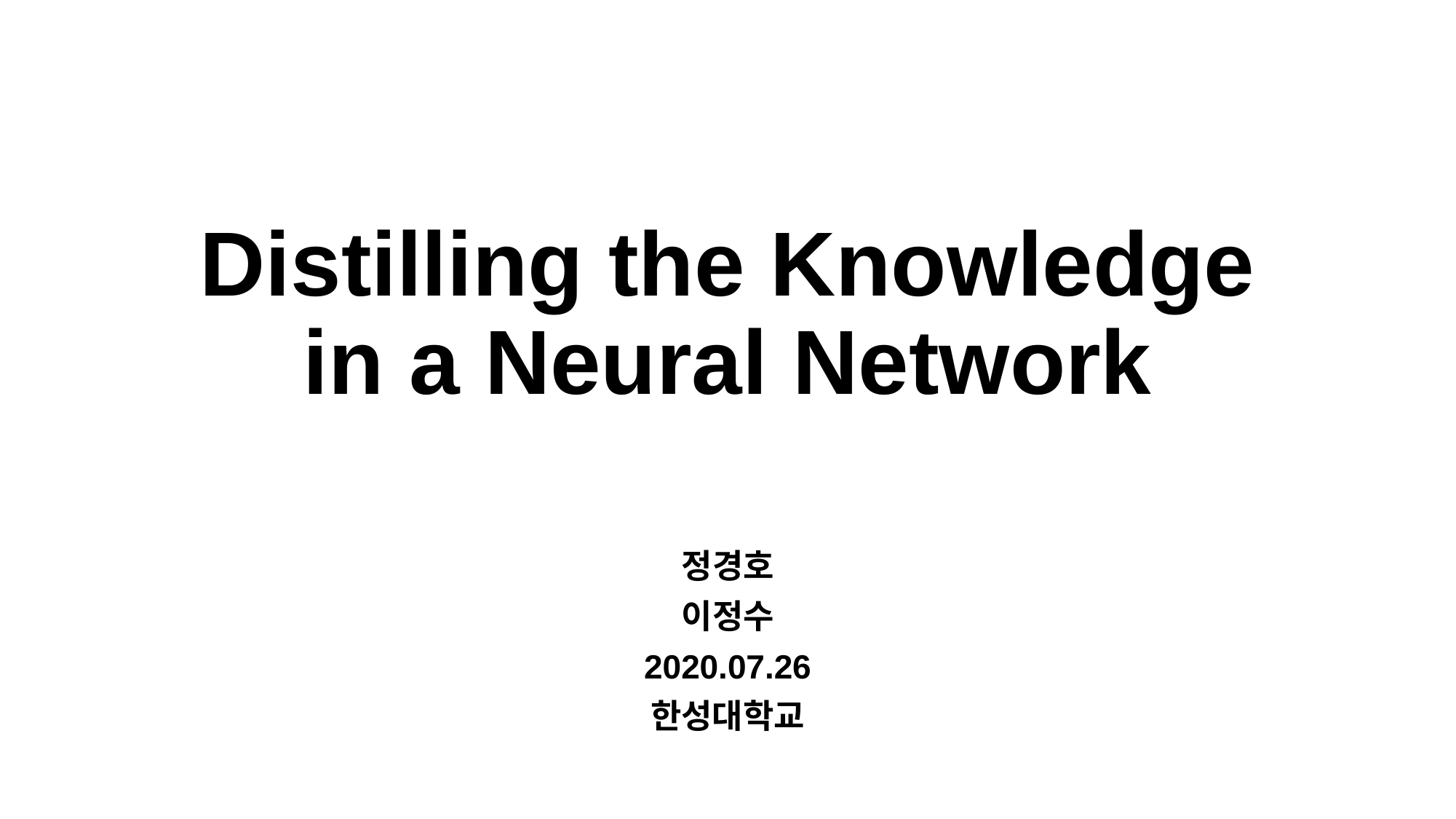

# Distilling the Knowledge in a Neural Network
정경호
이정수
2020.07.26
한성대학교